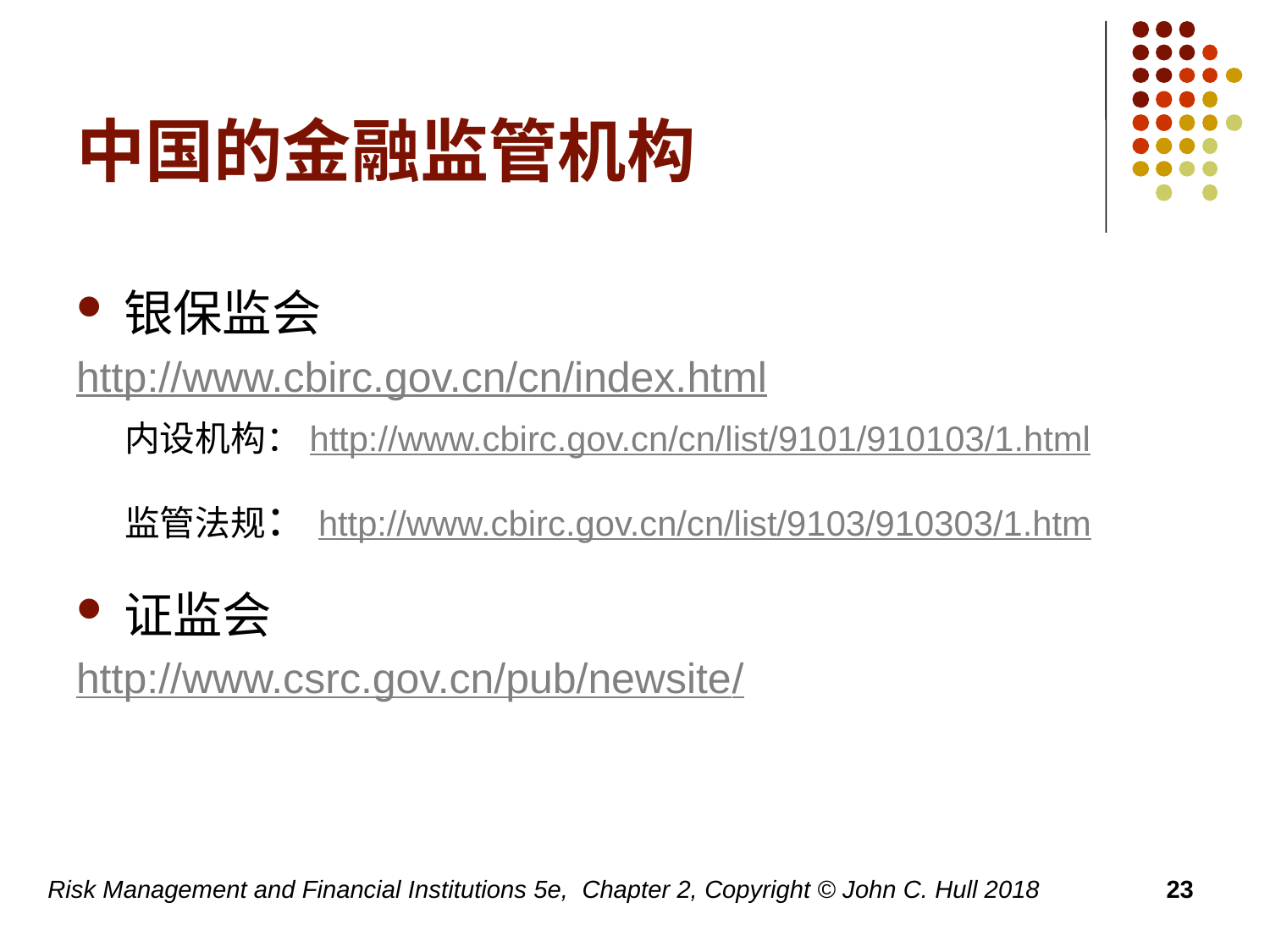

# 中国的金融监管机构
银保监会
http://www.cbirc.gov.cn/cn/index.html
    内设机构：http://www.cbirc.gov.cn/cn/list/9101/910103/1.html
    监管法规：http://www.cbirc.gov.cn/cn/list/9103/910303/1.htm
证监会
http://www.csrc.gov.cn/pub/newsite/
Risk Management and Financial Institutions 5e,  Chapter 2, Copyright © John C. Hull 2018
23